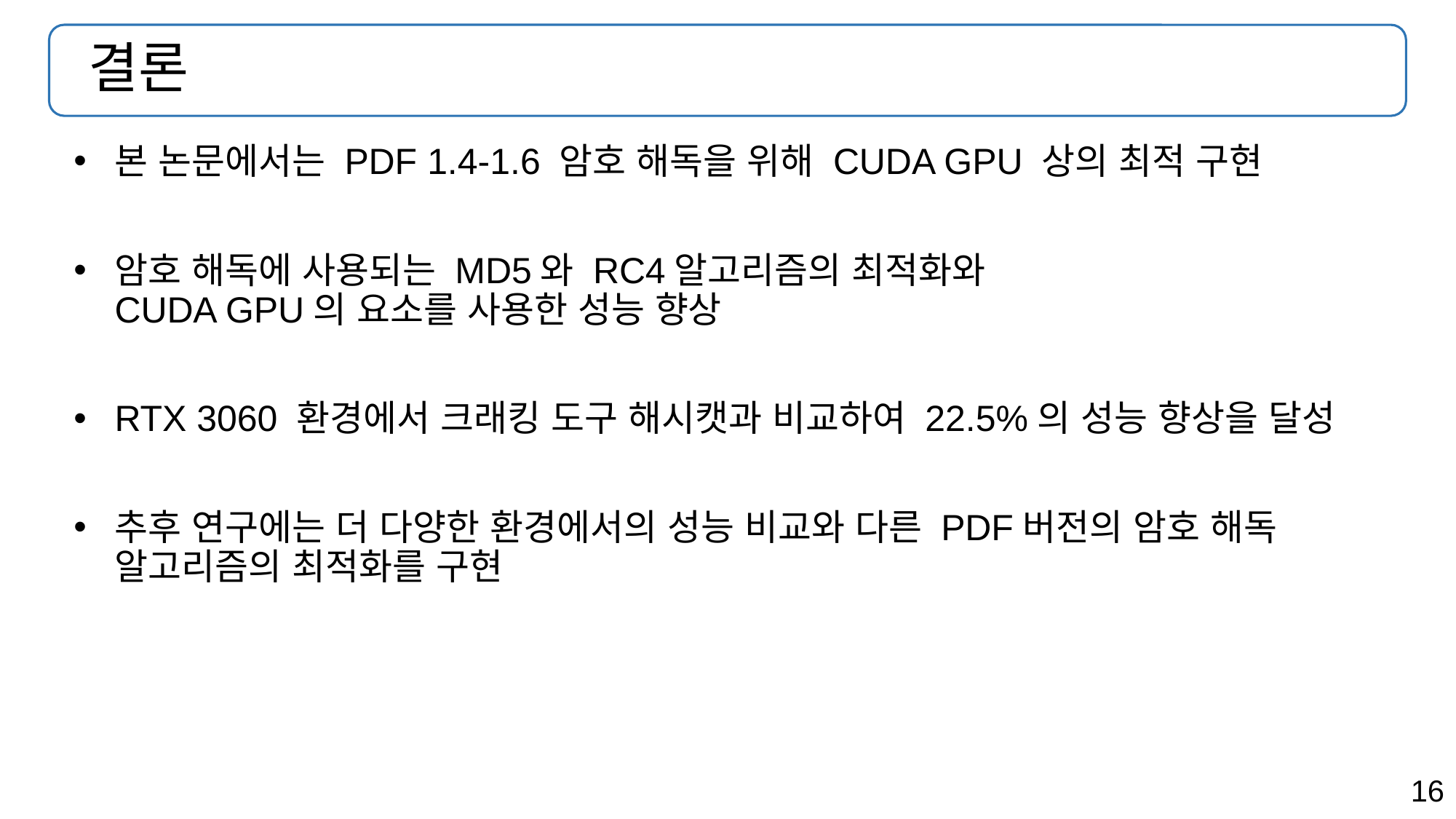

# 결론
본 논문에서는 PDF 1.4-1.6 암호 해독을 위해 CUDA GPU 상의 최적 구현

암호 해독에 사용되는 MD5와 RC4알고리즘의 최적화와
CUDA GPU의 요소를 사용한 성능 향상

RTX 3060 환경에서 크래킹 도구 해시캣과 비교하여 22.5%의 성능 향상을 달성

추후 연구에는 더 다양한 환경에서의 성능 비교와 다른 PDF버전의 암호 해독 알고리즘의 최적화를 구현